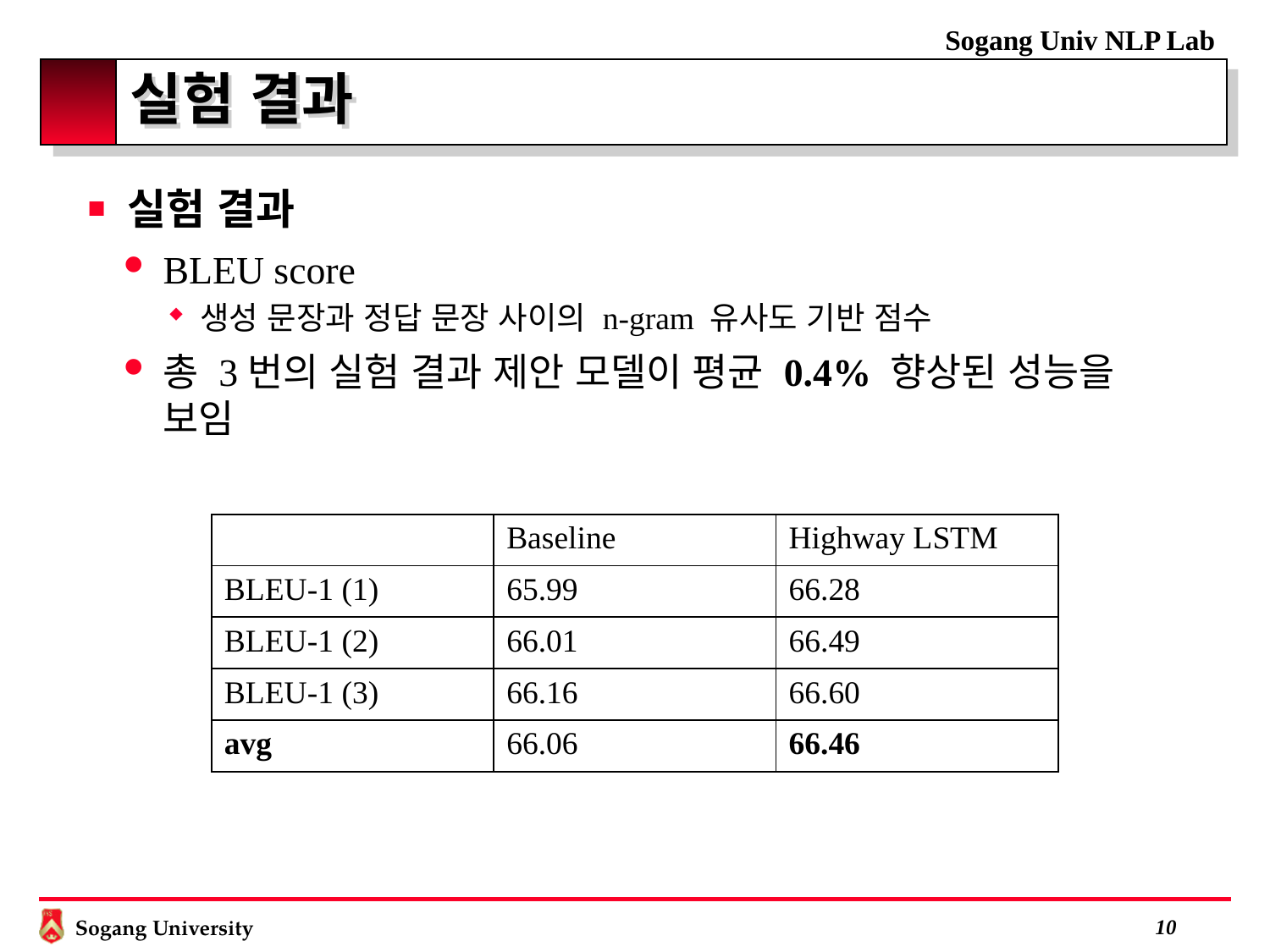

# 실험 결과
실험 결과
BLEU score
생성 문장과 정답 문장 사이의 n-gram 유사도 기반 점수
총 3번의 실험 결과 제안 모델이 평균 0.4% 향상된 성능을 보임

|  | Baseline | Highway LSTM |
| --- | --- | --- |
| BLEU-1 (1) | 65.99 | 66.28 |
| BLEU-1 (2) | 66.01 | 66.49 |
| BLEU-1 (3) | 66.16 | 66.60 |
| avg | 66.06 | 66.46 |
 10